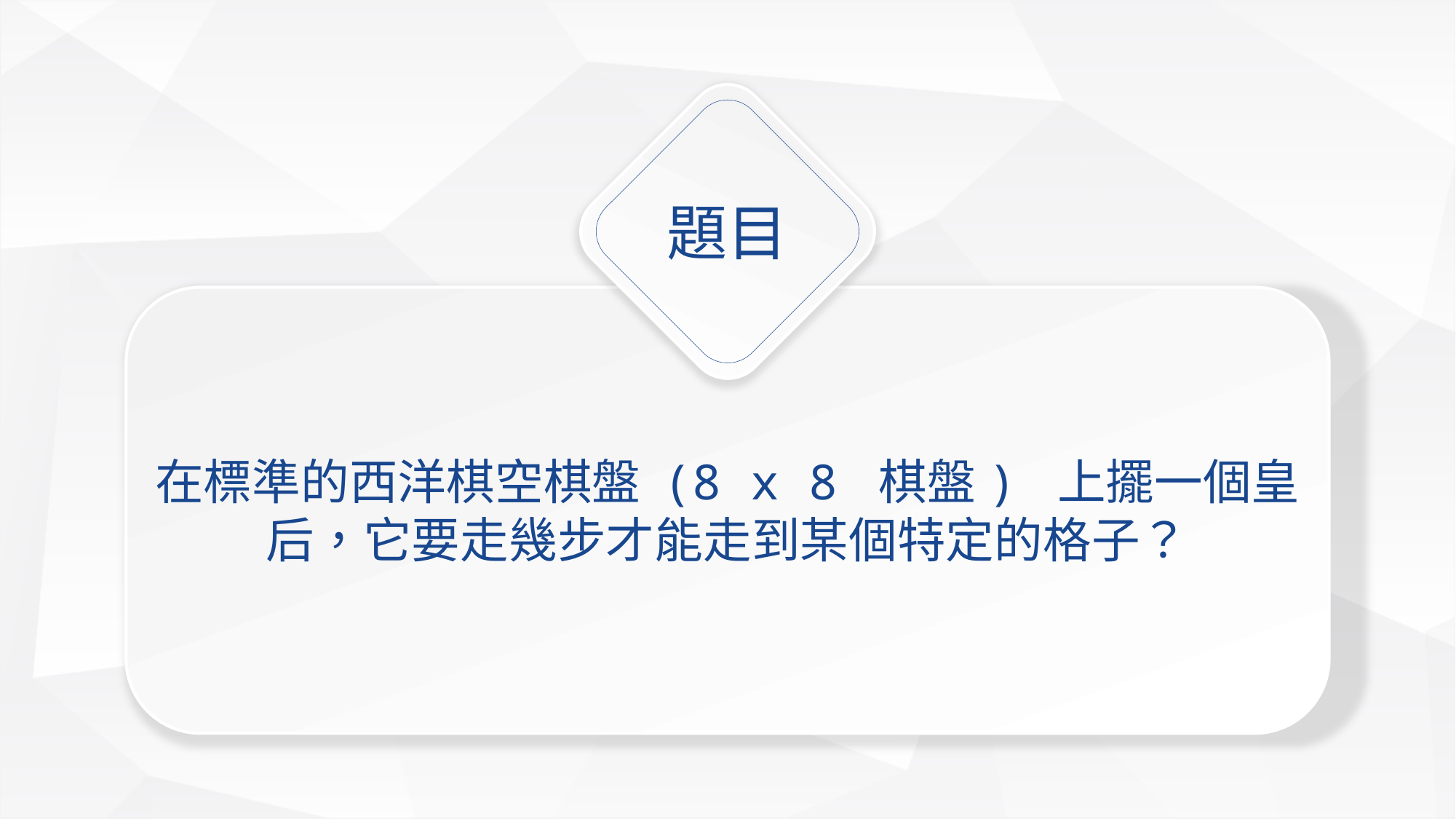

題目

在標準的西洋棋空棋盤 (8 x 8 棋盤) 上擺一個皇后，它要走幾步才能走到某個特定的格子？